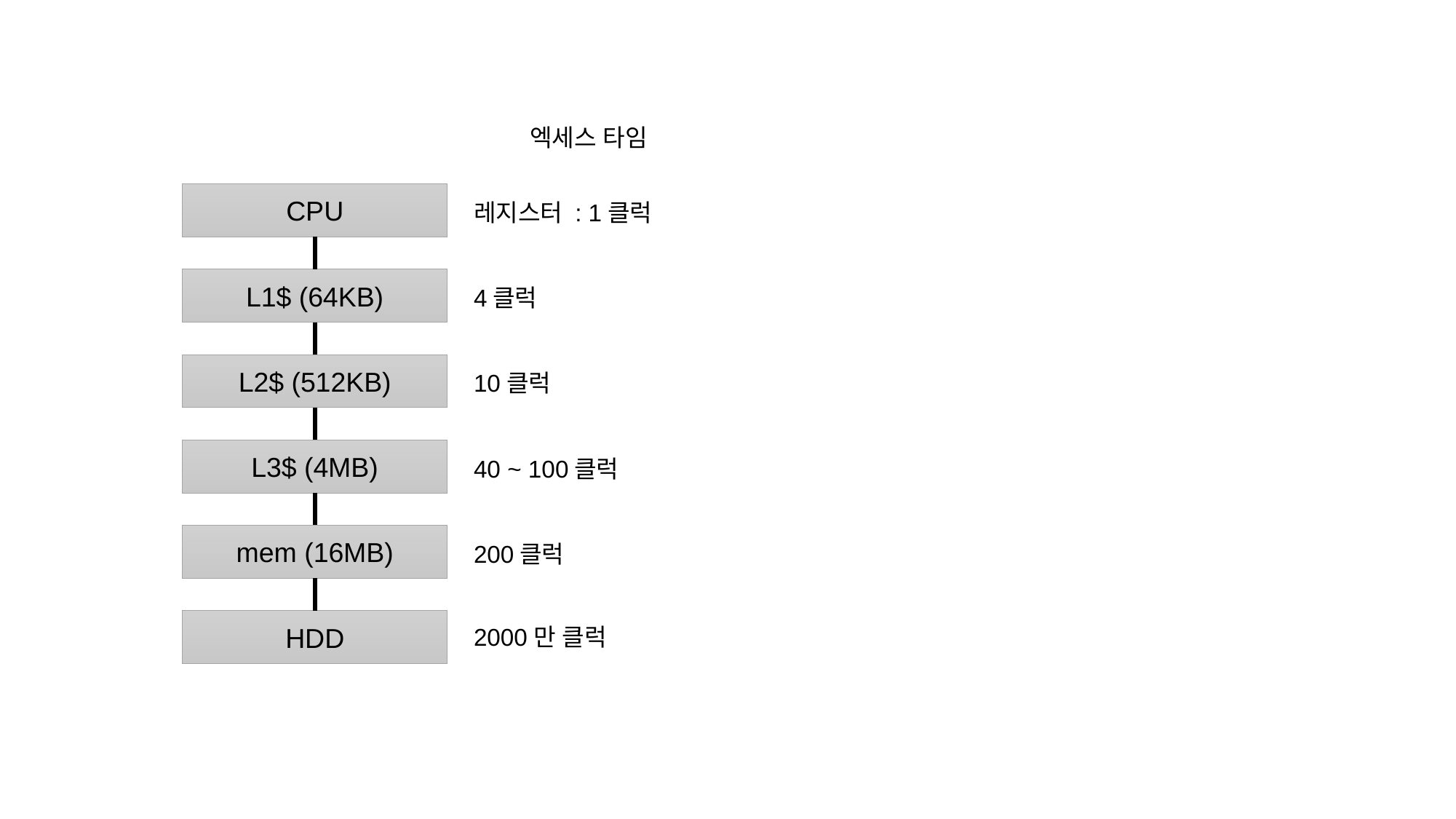

엑세스 타임
CPU
레지스터 : 1클럭
L1$ (64KB)
4클럭
L2$ (512KB)
10클럭
L3$ (4MB)
40 ~ 100클럭
mem (16MB)
200클럭
HDD
2000만 클럭